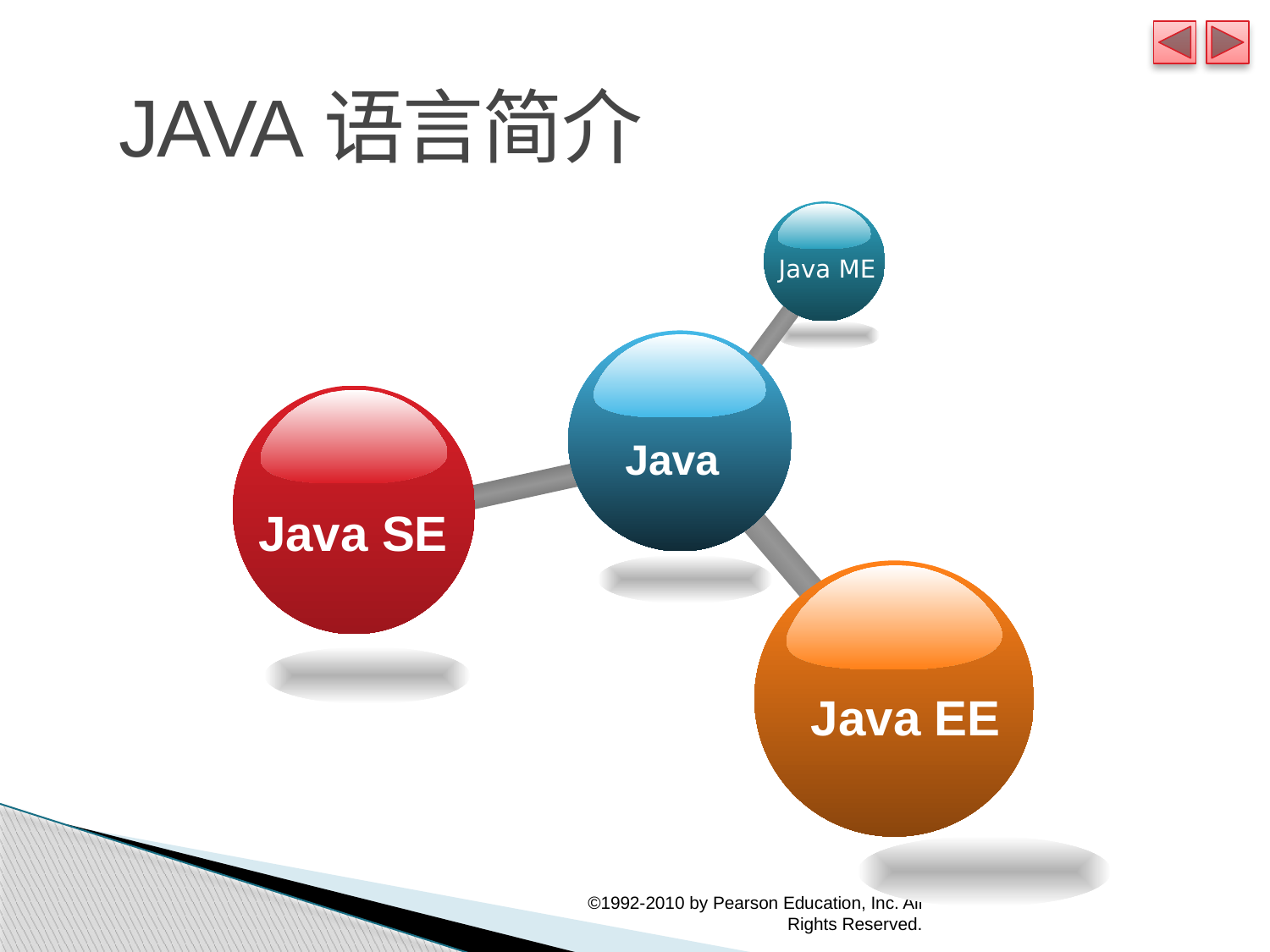

JAVA语言简介

Java ME

Java

Java SE

Java EE

©1992-2010 by Pearson Education, Inc. All Rights Reserved.